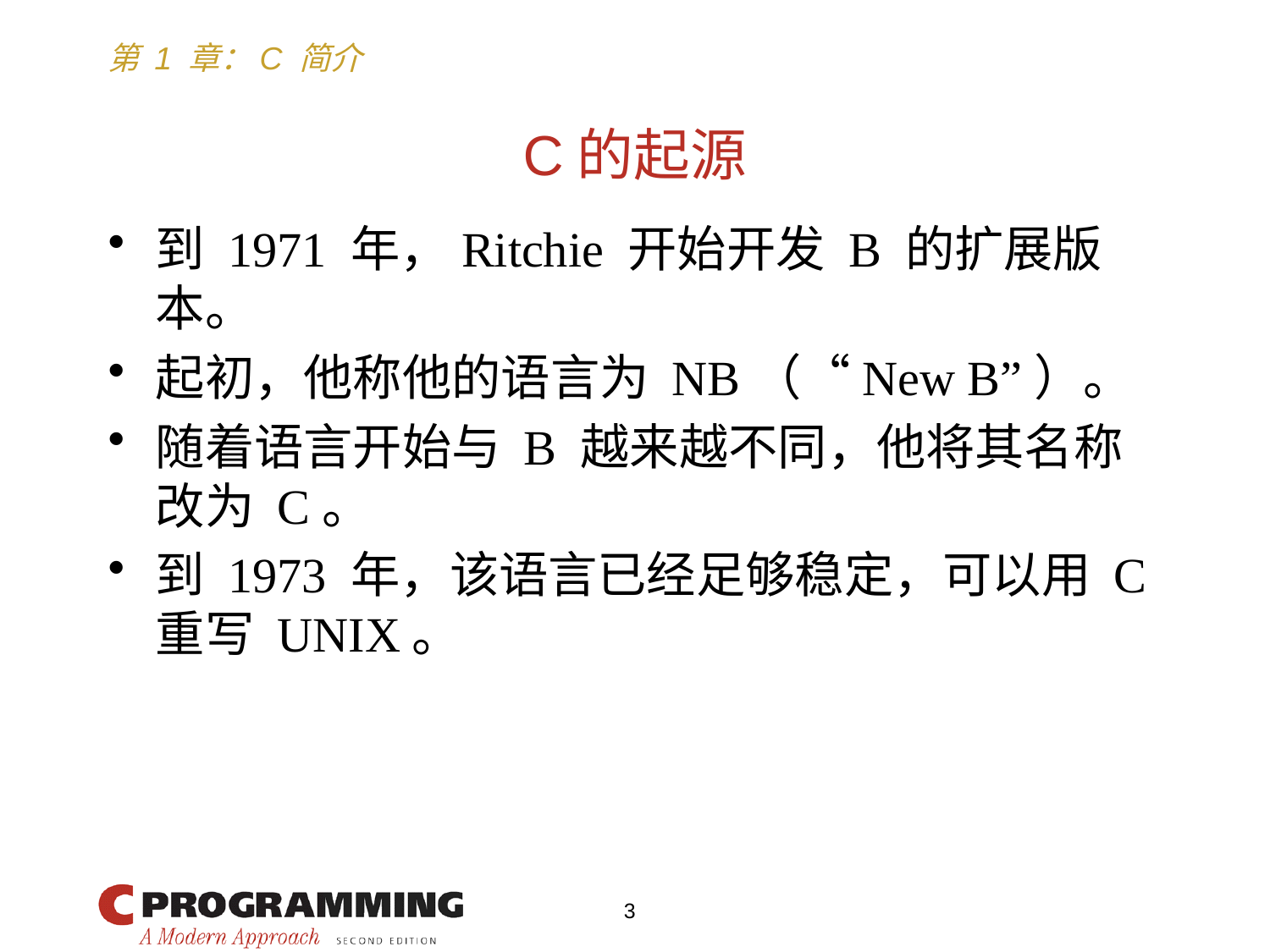

# C的起源
到 1971 年，Ritchie 开始开发 B 的扩展版本。
起初，他称他的语言为 NB（“New B”）。
随着语言开始与 B 越来越不同，他将其名称改为 C。
到 1973 年，该语言已经足够稳定，可以用 C 重写 UNIX。
3